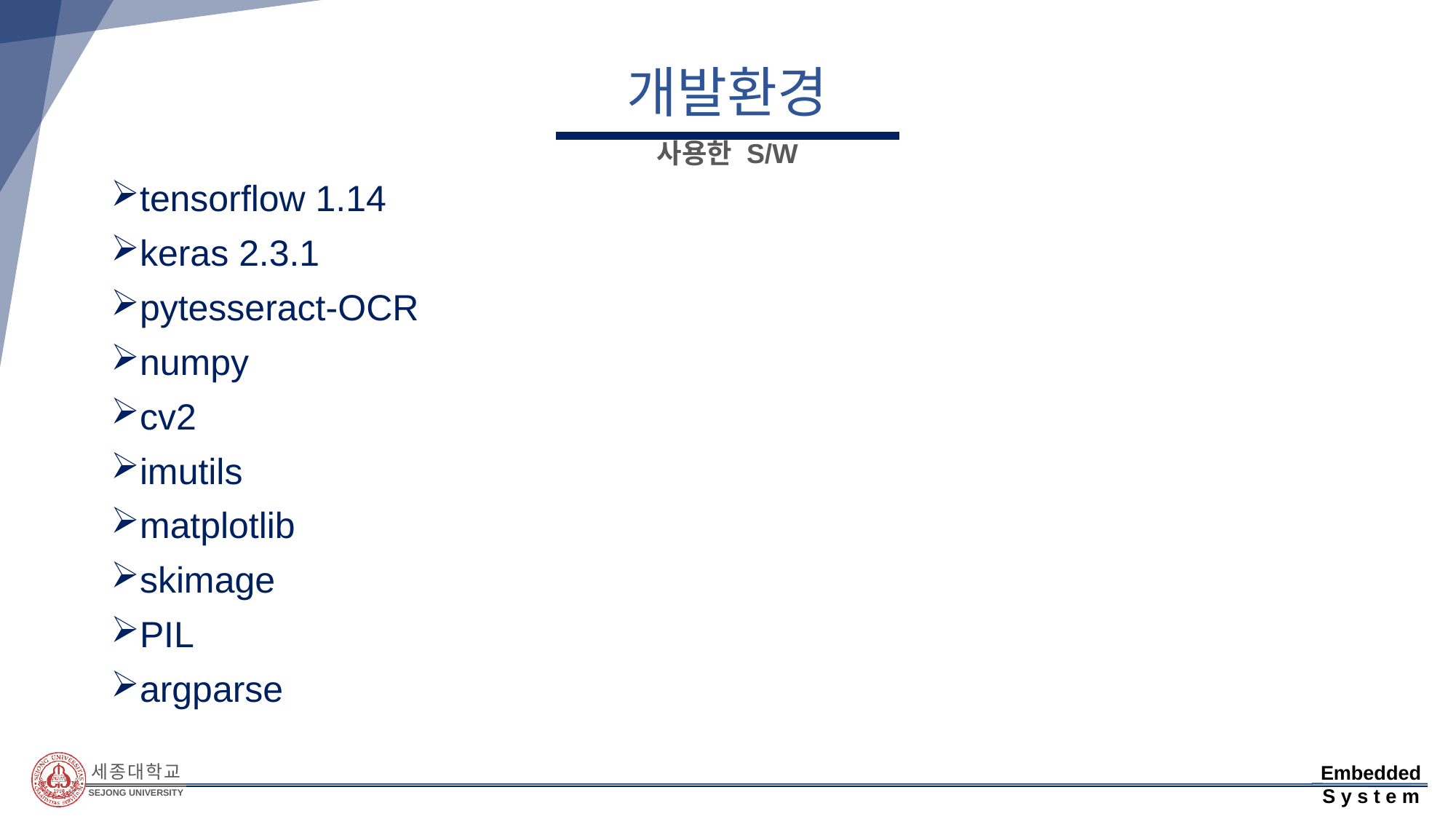

# 개발환경
사용한 S/W
tensorflow 1.14
keras 2.3.1
pytesseract-OCR
numpy
cv2
imutils
matplotlib
skimage
PIL
argparse